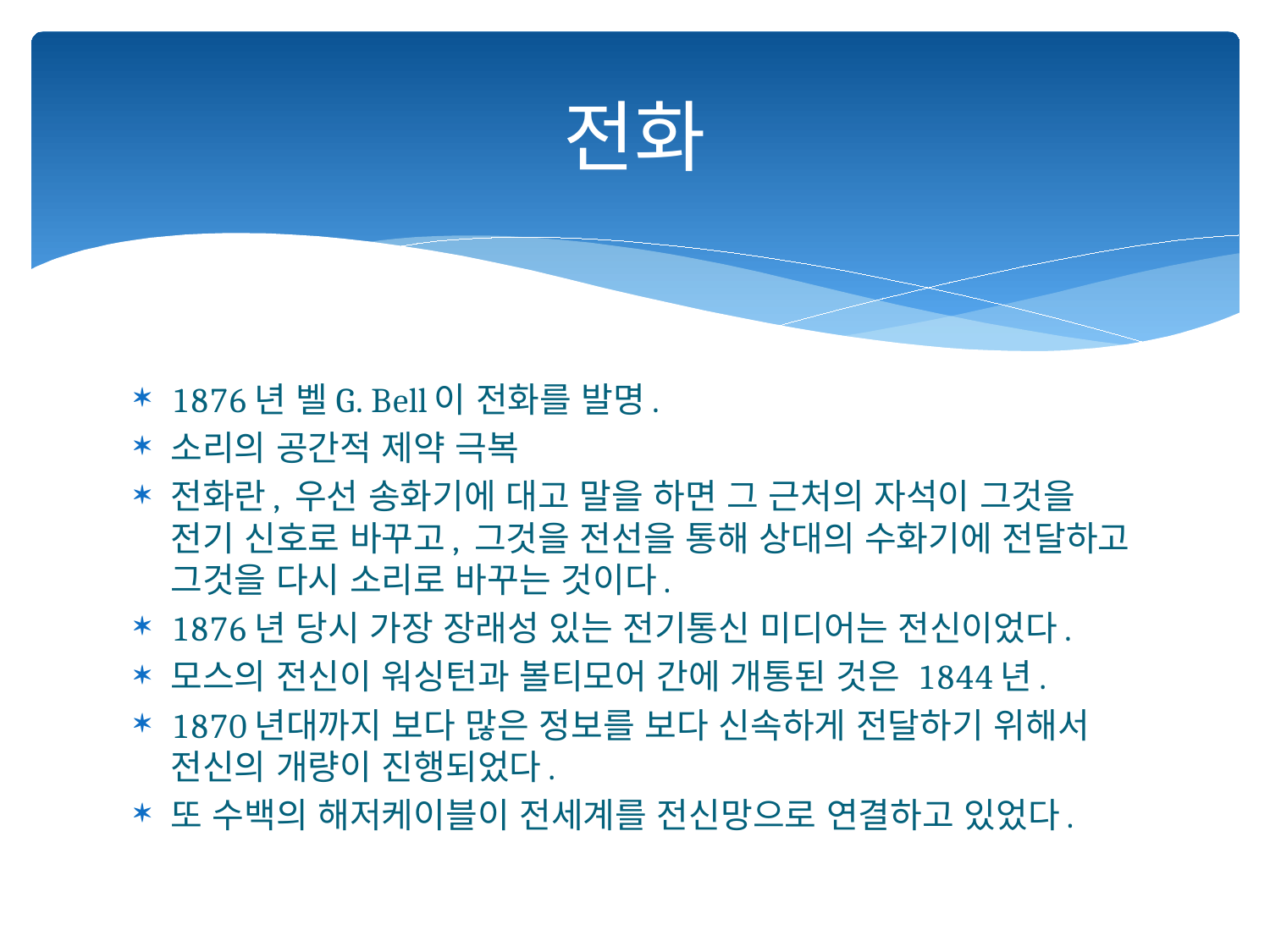

# 전화
1876년 벨G. Bell이 전화를 발명.
소리의 공간적 제약 극복
전화란, 우선 송화기에 대고 말을 하면 그 근처의 자석이 그것을 전기 신호로 바꾸고, 그것을 전선을 통해 상대의 수화기에 전달하고 그것을 다시 소리로 바꾸는 것이다.
1876년 당시 가장 장래성 있는 전기통신 미디어는 전신이었다.
모스의 전신이 워싱턴과 볼티모어 간에 개통된 것은 1844년.
1870년대까지 보다 많은 정보를 보다 신속하게 전달하기 위해서 전신의 개량이 진행되었다.
또 수백의 해저케이블이 전세계를 전신망으로 연결하고 있었다.